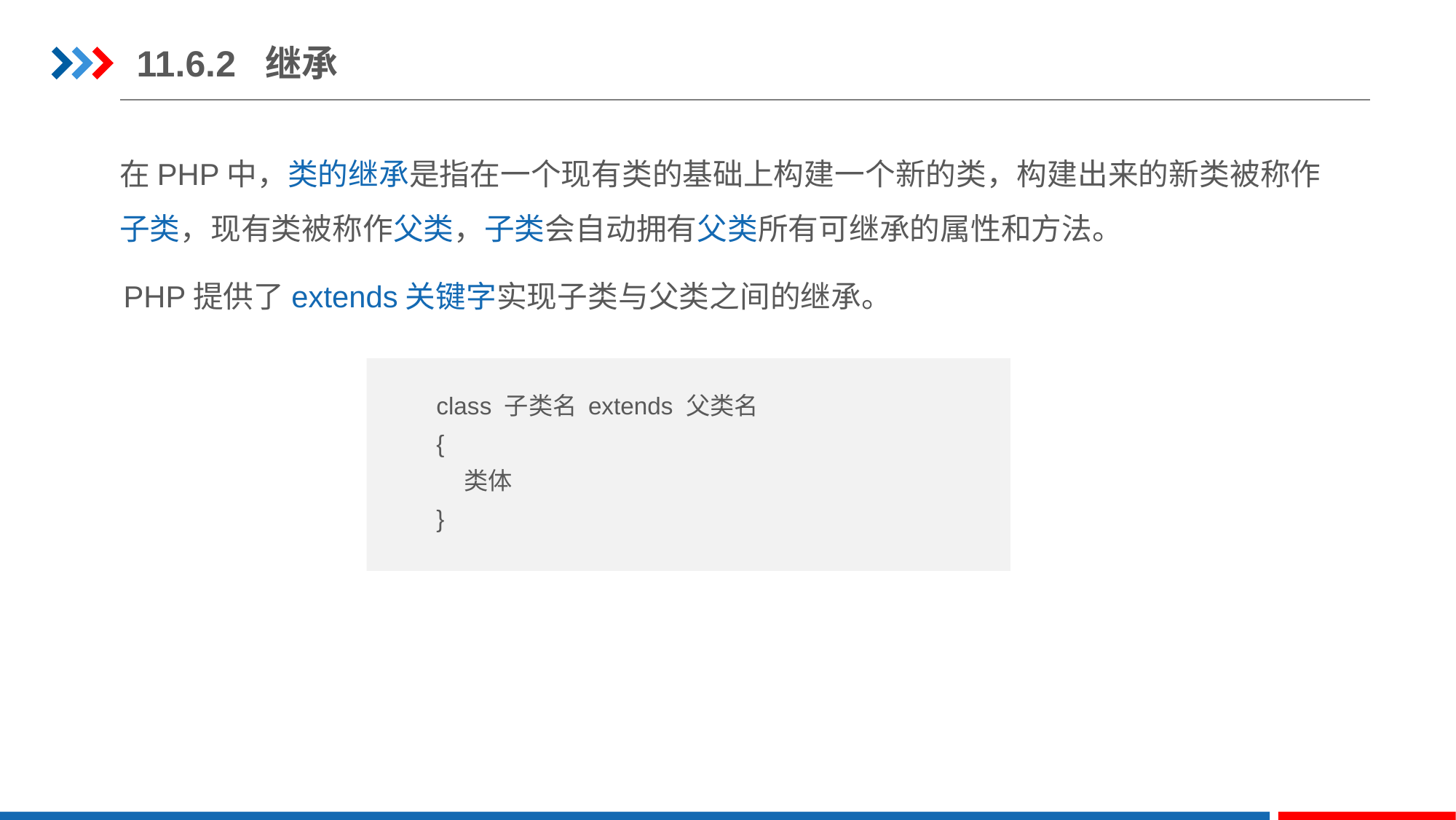

11.6.2  继承
在PHP中，类的继承是指在一个现有类的基础上构建一个新的类，构建出来的新类被称作子类，现有类被称作父类，子类会自动拥有父类所有可继承的属性和方法。
PHP提供了extends关键字实现子类与父类之间的继承。

class 子类名 extends 父类名
{
    类体
}